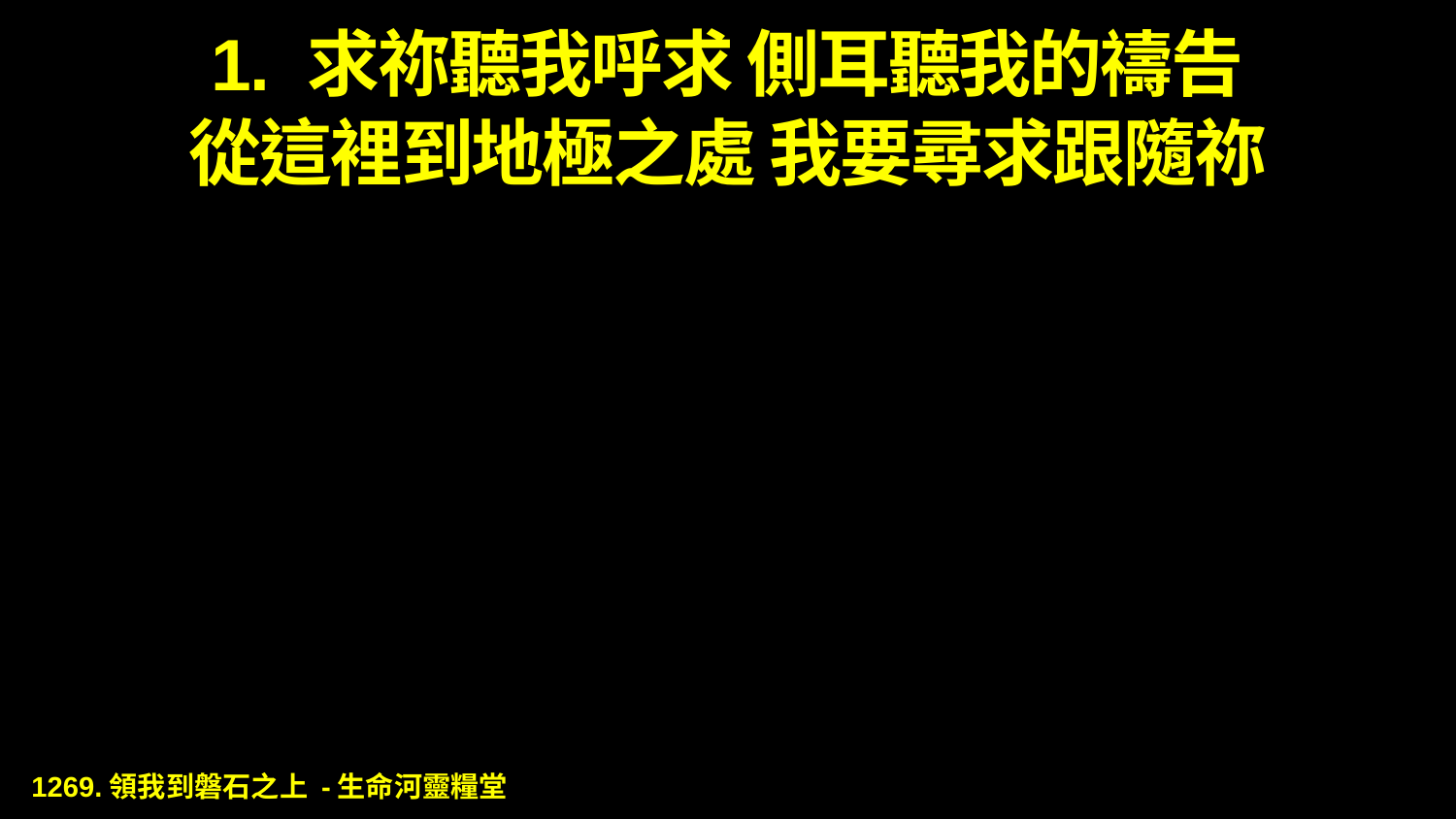

# 1. 求祢聽我呼求 側耳聽我的禱告 從這裡到地極之處 我要尋求跟隨祢
1269.領我到磐石之上 -生命河靈糧堂